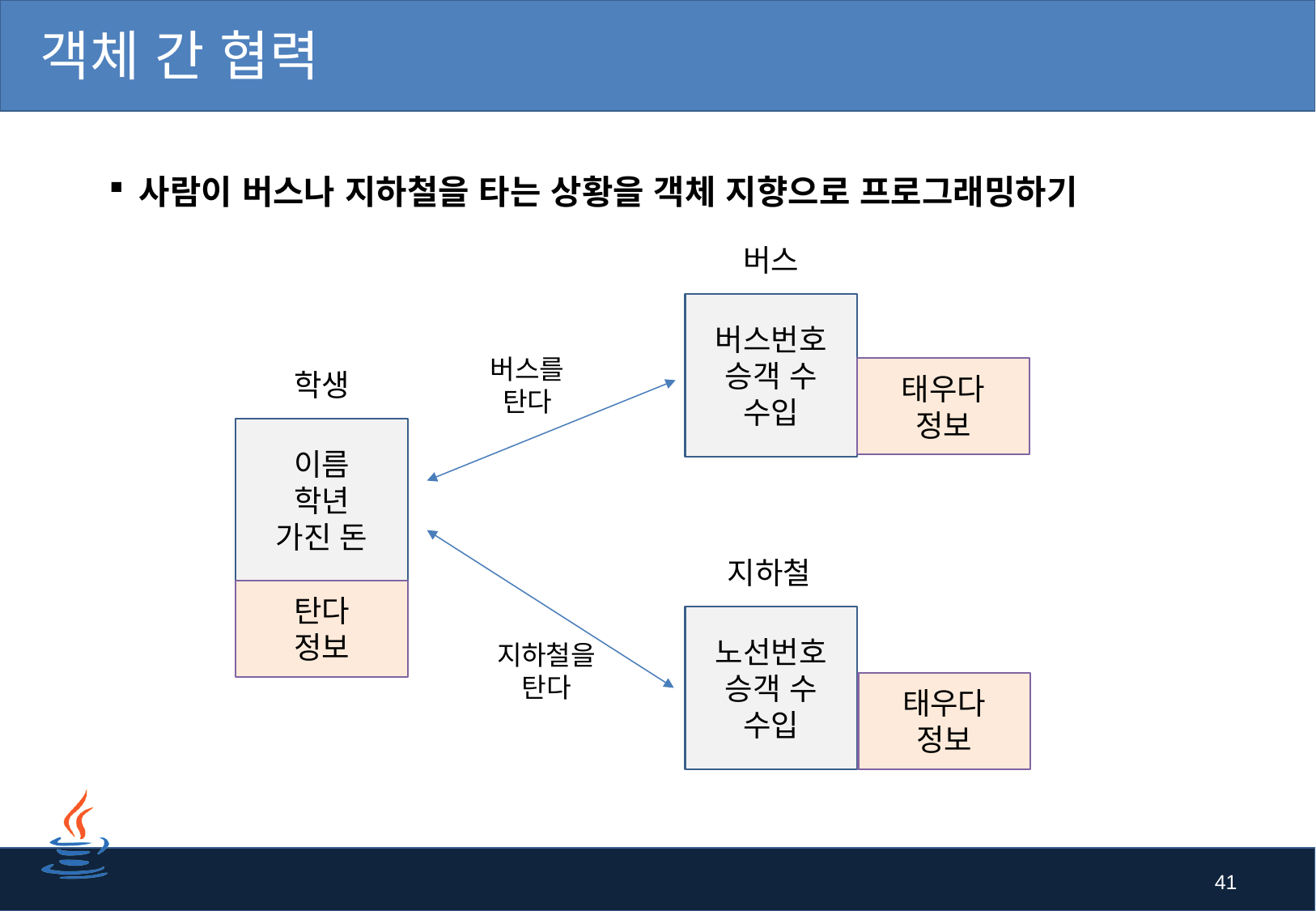

# 객체 간 협력
사람이 버스나 지하철을 타는 상황을 객체 지향으로 프로그래밍하기
버스
버스번호
승객 수
수입
버스를
탄다
태우다
정보
학생
이름
학년
가진 돈
지하철
탄다
정보
노선번호
승객 수
수입
지하철을
탄다
태우다
정보
41